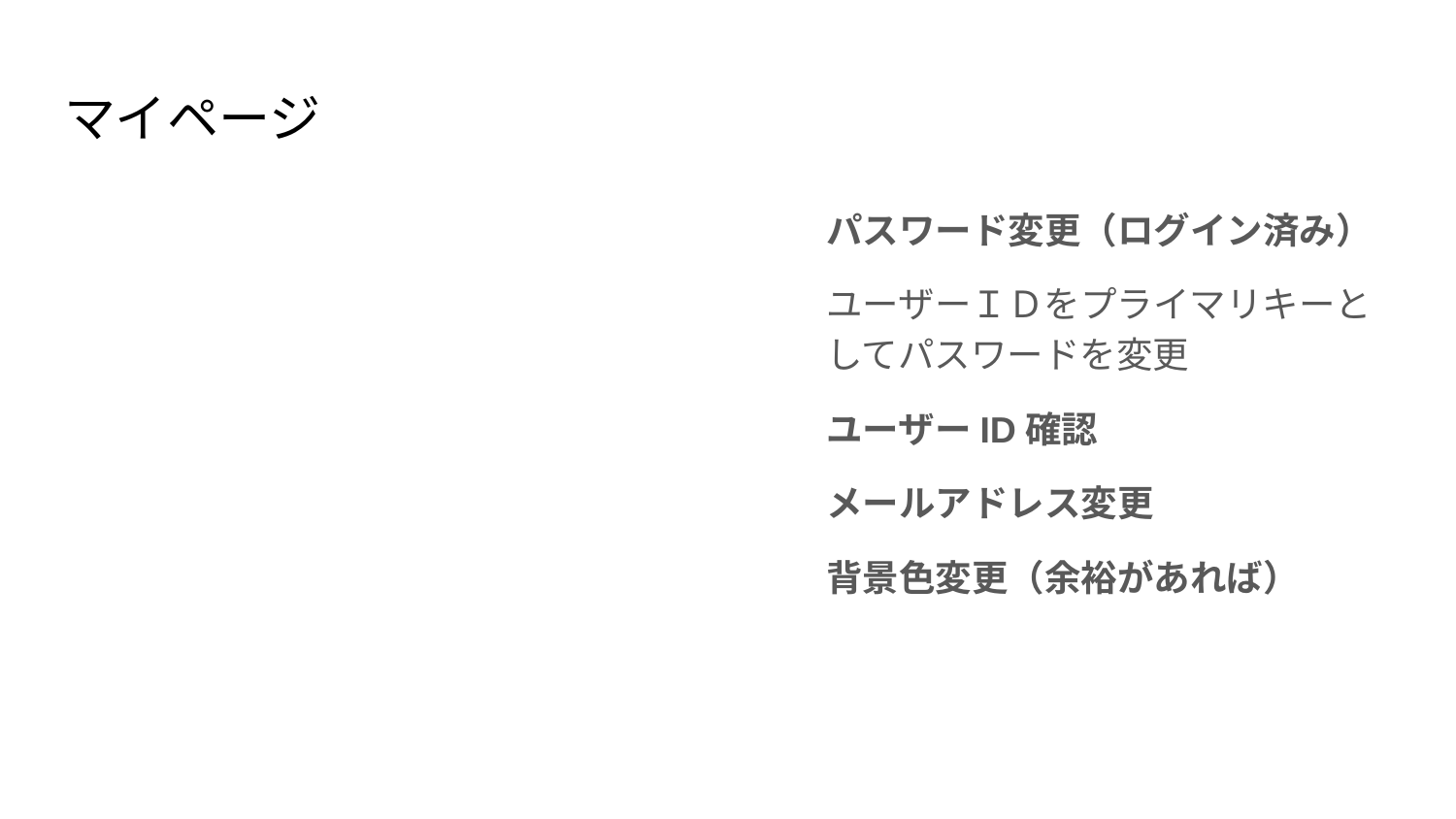

# マイページ
パスワード変更（ログイン済み）
ユーザーＩＤをプライマリキーとしてパスワードを変更
ユーザーID確認
メールアドレス変更
背景色変更（余裕があれば）